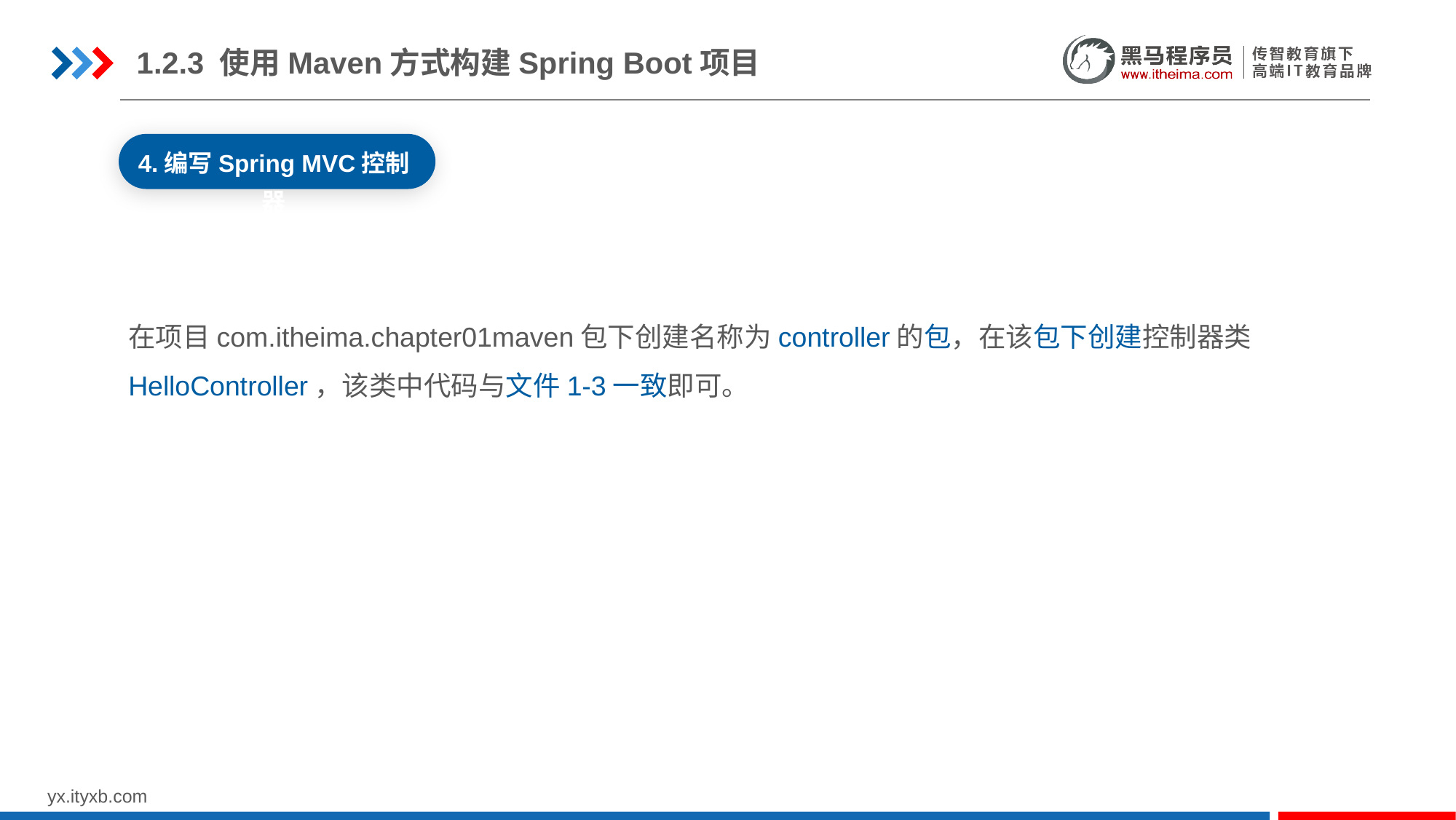

1.2.3 使用Maven方式构建Spring Boot项目
4.编写Spring MVC控制器

在项目com.itheima.chapter01maven包下创建名称为controller的包，在该包下创建控制器类HelloController，该类中代码与文件1-3一致即可。